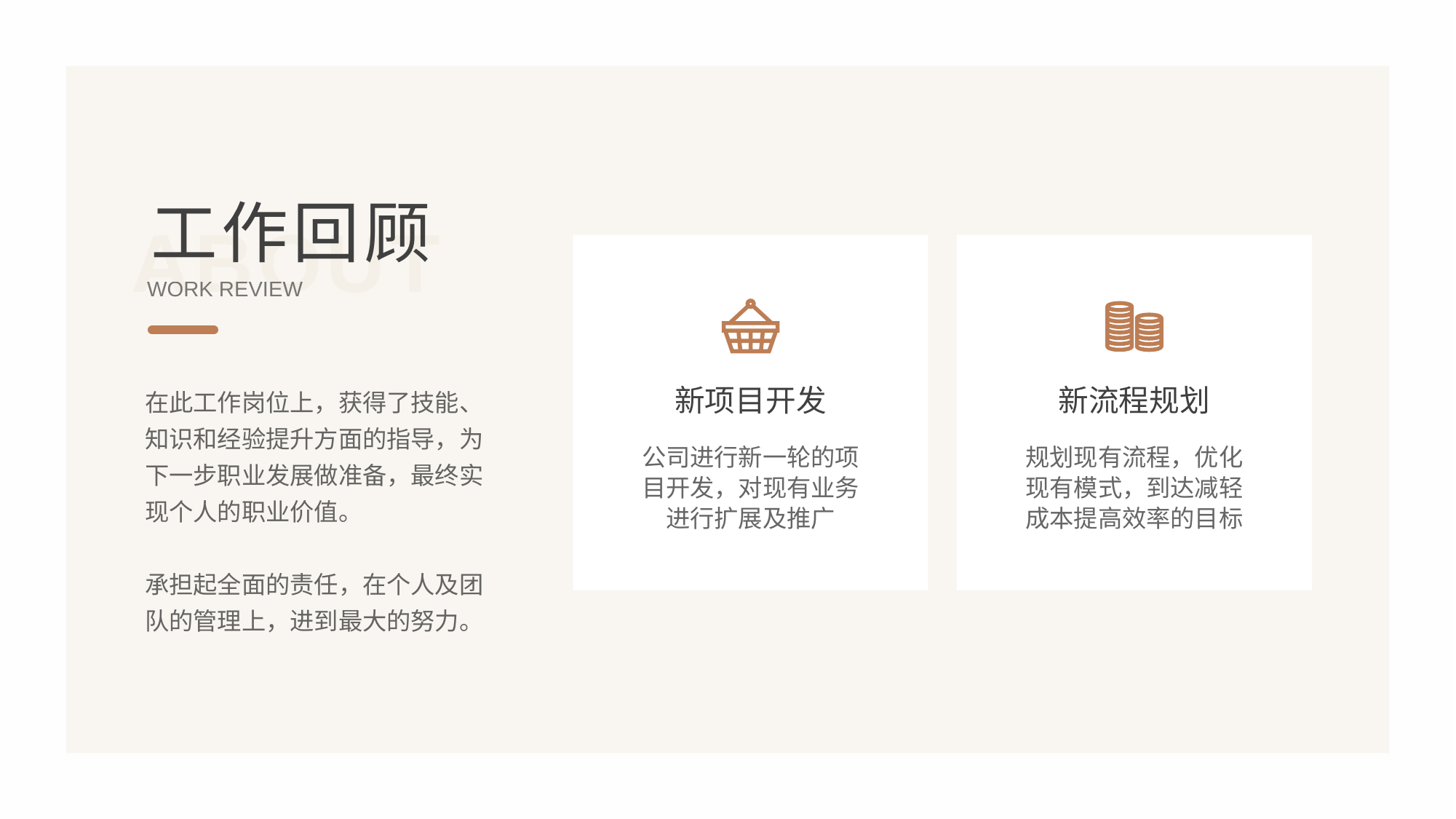

工作回顾
ABOUT
WORK REVIEW

新项目开发
公司进行新一轮的项目开发，对现有业务进行扩展及推广

新流程规划
规划现有流程，优化现有模式，到达减轻成本提高效率的目标
在此工作岗位上，获得了技能、知识和经验提升方面的指导，为下一步职业发展做准备，最终实现个人的职业价值。

承担起全面的责任，在个人及团队的管理上，进到最大的努力。